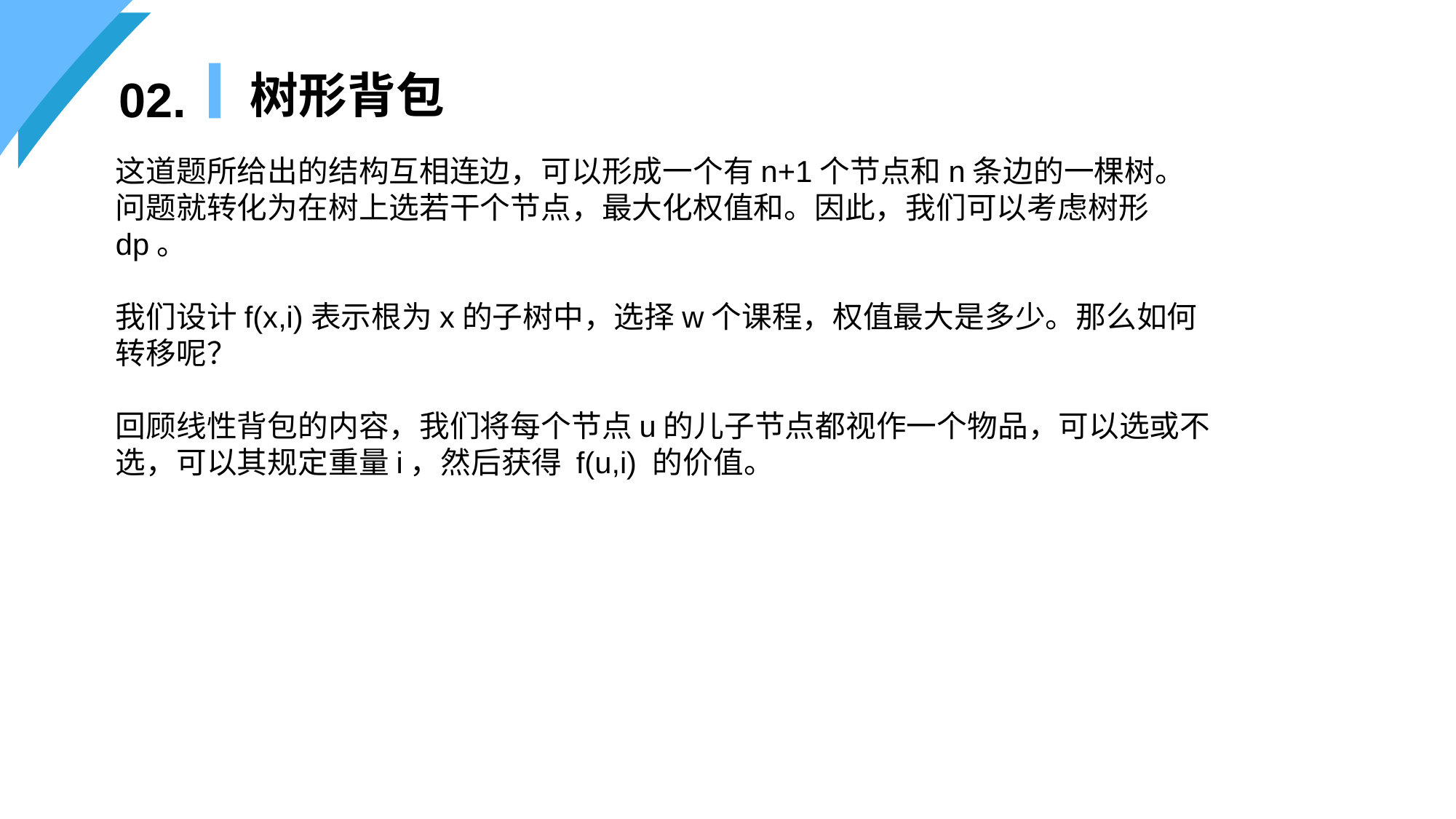

树形背包
02.

这道题所给出的结构互相连边，可以形成一个有n+1个节点和n条边的一棵树。问题就转化为在树上选若干个节点，最大化权值和。因此，我们可以考虑树形dp。

我们设计f(x,i)表示根为x的子树中，选择w个课程，权值最大是多少。那么如何转移呢？

回顾线性背包的内容，我们将每个节点u的儿子节点都视作一个物品，可以选或不选，可以其规定重量i，然后获得 f(u,i) 的价值。

添加标题
请您单击此处添加合适文字加以说明，可根据自己的需要适当地调整文字大小或者颜色等属性。